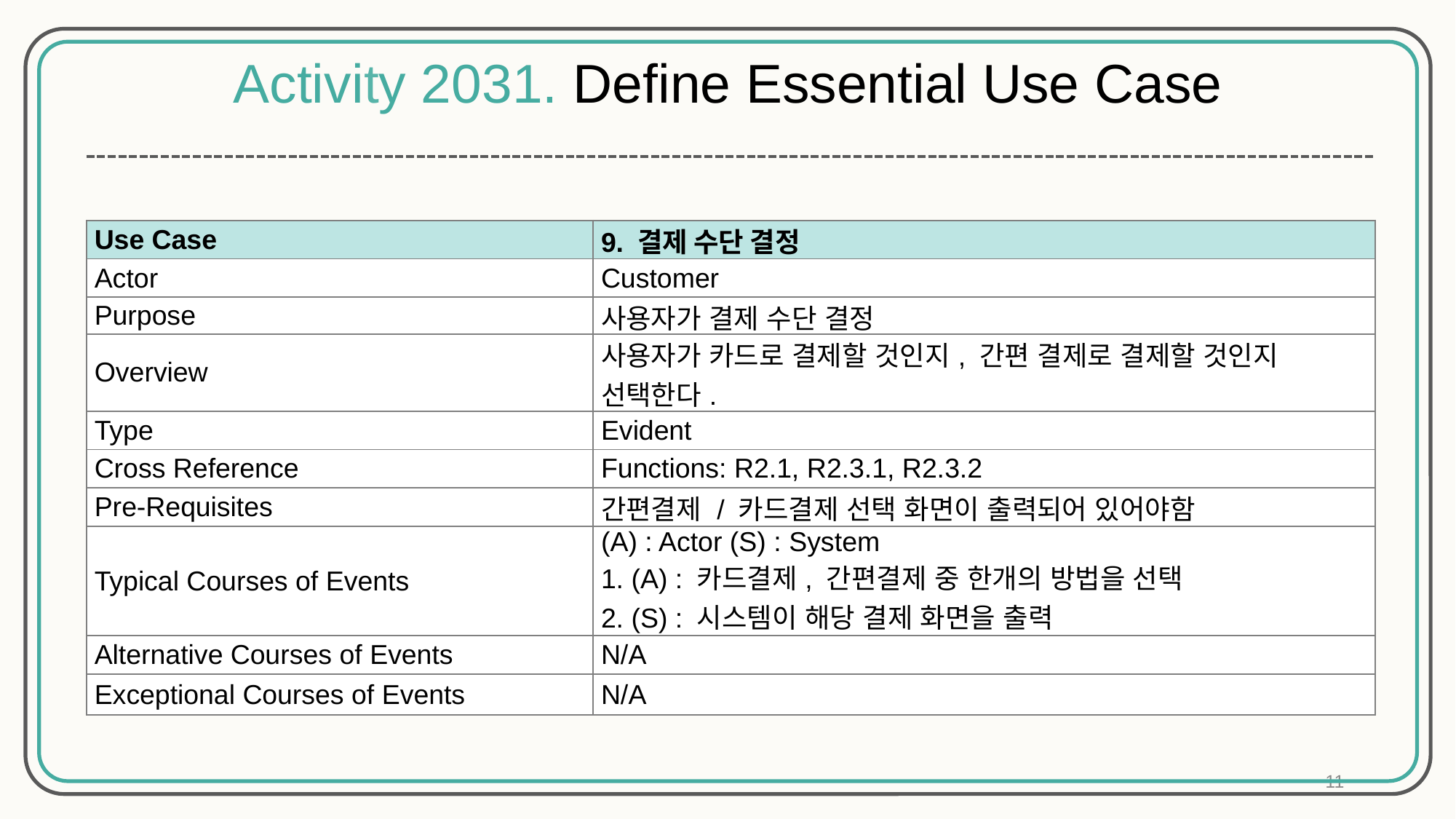

Activity 2031. Define Essential Use Case
| Use Case | 9. 결제 수단 결정 |
| --- | --- |
| Actor | Customer |
| Purpose | 사용자가 결제 수단 결정 |
| Overview | 사용자가 카드로 결제할 것인지, 간편 결제로 결제할 것인지 선택한다. |
| Type | Evident |
| Cross Reference | Functions: R2.1, R2.3.1, R2.3.2 |
| Pre-Requisites | 간편결제 / 카드결제 선택 화면이 출력되어 있어야함 |
| Typical Courses of Events | (A) : Actor (S) : System 1. (A) : 카드결제, 간편결제 중 한개의 방법을 선택 2. (S) : 시스템이 해당 결제 화면을 출력 |
| Alternative Courses of Events | N/A |
| Exceptional Courses of Events | N/A |
11